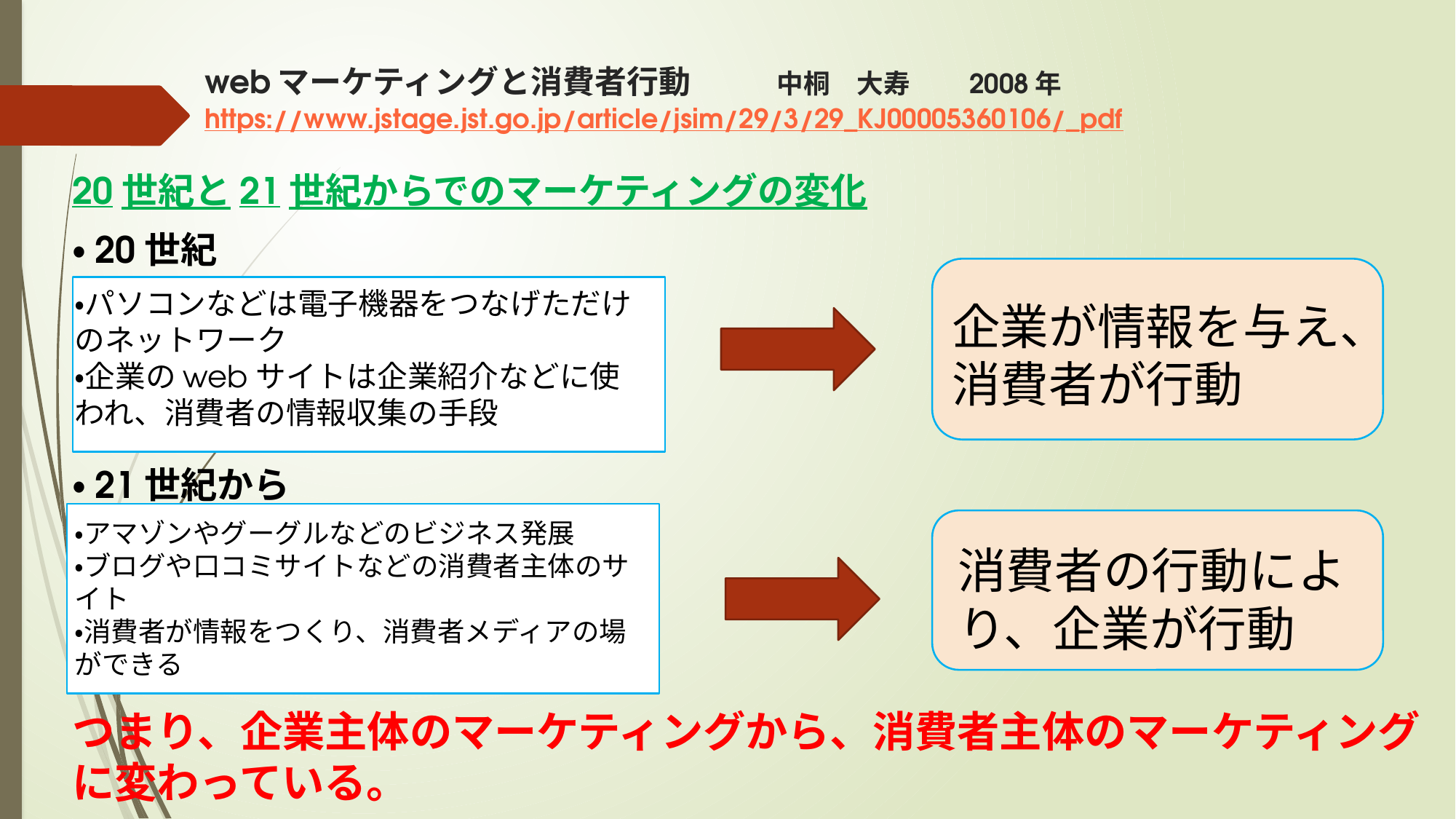

# webマーケティングと消費者行動　　中桐　大寿　　2008年 https://www.jstage.jst.go.jp/article/jsim/29/3/29_KJ00005360106/_pdf
20世紀と21世紀からでのマーケティングの変化
・20世紀

・21世紀から

つまり、企業主体のマーケティングから、消費者主体のマーケティングに変わっている。

・パソコンなどは電子機器をつなげただけのネットワーク
・企業のwebサイトは企業紹介などに使われ、消費者の情報収集の手段
企業が情報を与え、消費者が行動

・アマゾンやグーグルなどのビジネス発展
・ブログや口コミサイトなどの消費者主体のサイト
・消費者が情報をつくり、消費者メディアの場ができる

消費者の行動により、企業が行動